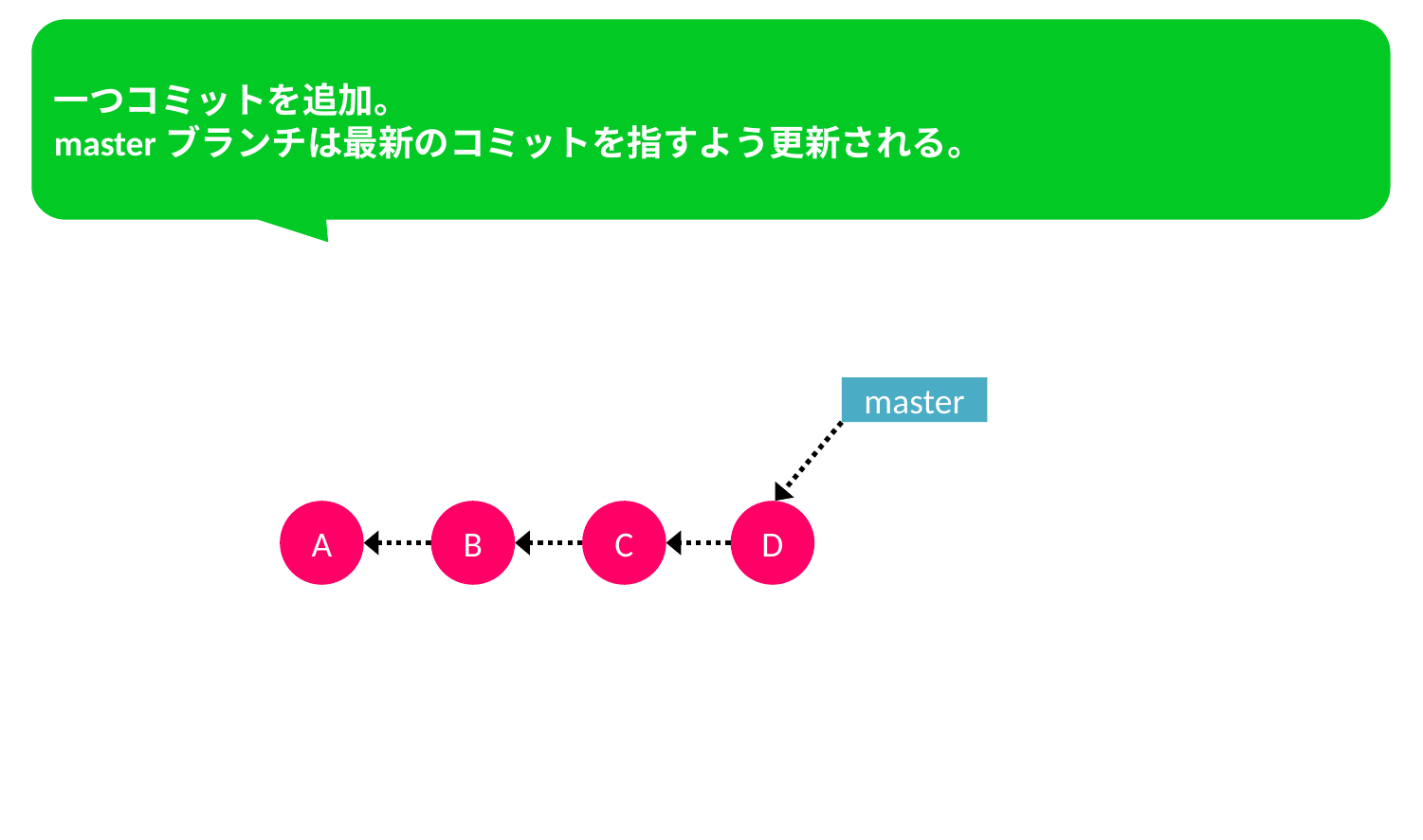

一つコミットを追加。
masterブランチは最新のコミットを指すよう更新される。

master
A
B
C
D